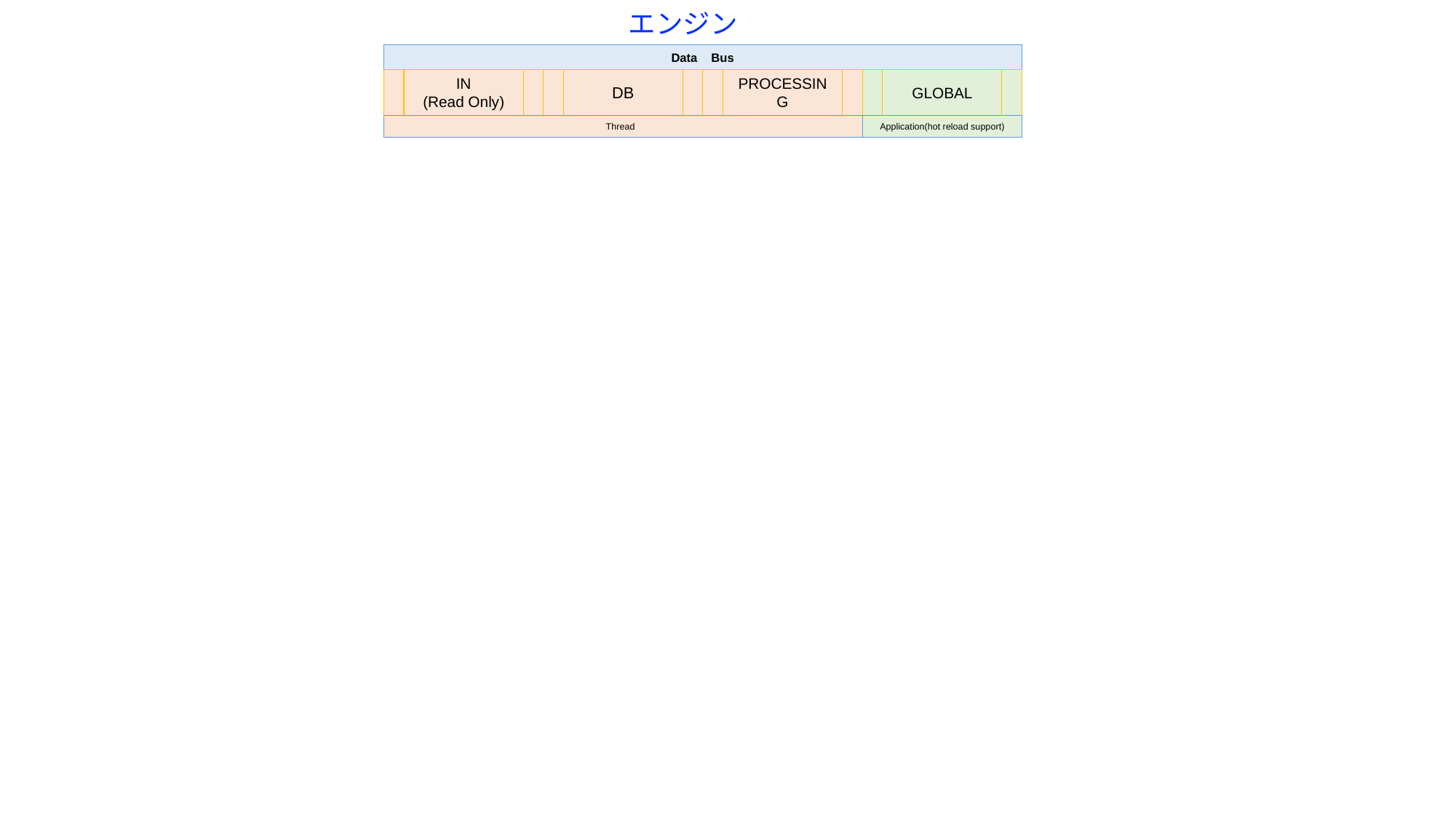

エンジン
Data    Bus
IN
(Read Only)
DB
PROCESSING
GLOBAL
Thread
Application(hot reload support)